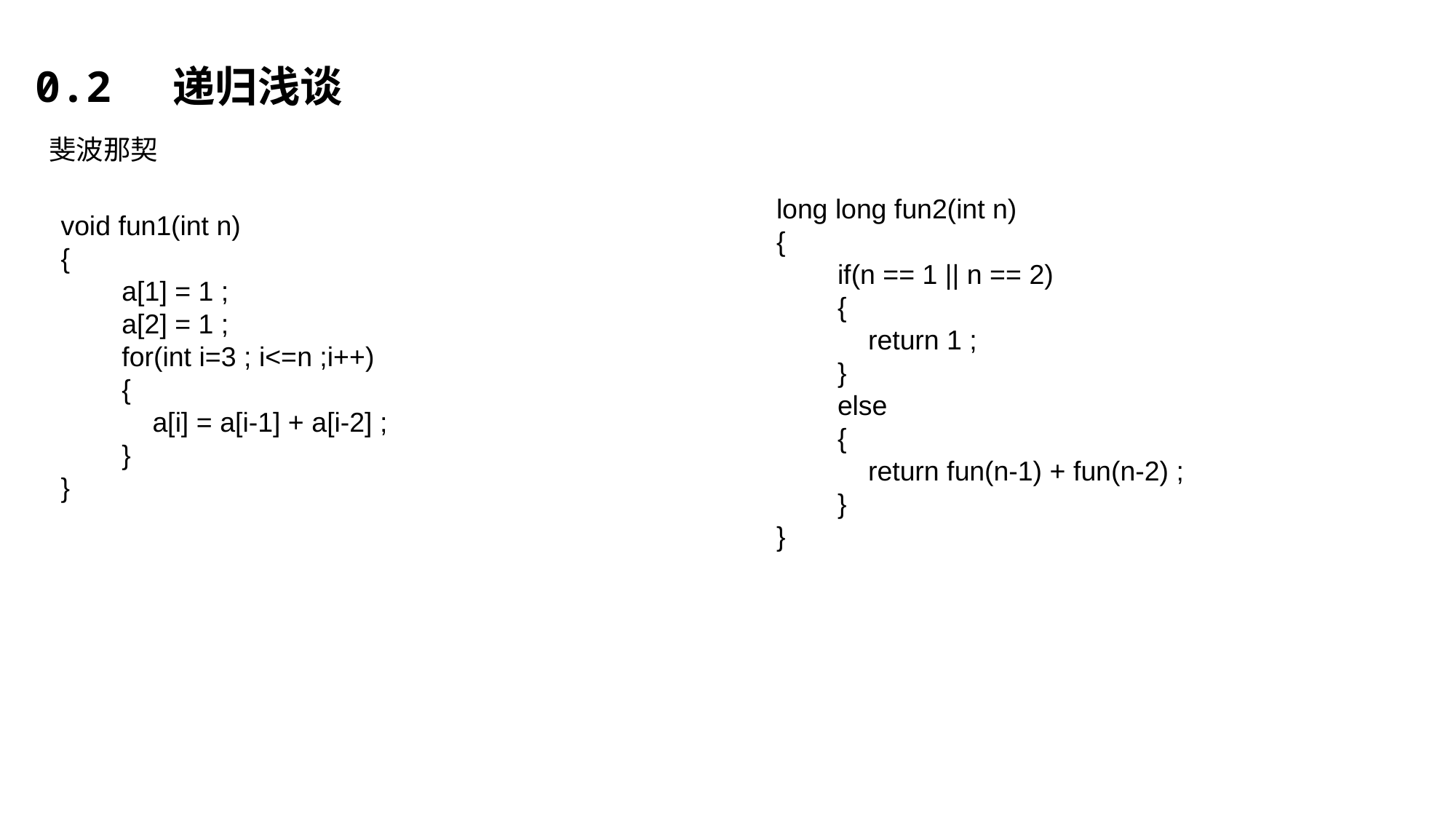

0.2  递归浅谈
斐波那契
long long fun2(int n)
{
        if(n == 1 || n == 2)
        {
            return 1 ;
        }
        else
        {
            return fun(n-1) + fun(n-2) ;
        }
}
void fun1(int n)
{
        a[1] = 1 ;
        a[2] = 1 ;
        for(int i=3 ; i<=n ;i++)
        {
            a[i] = a[i-1] + a[i-2] ;
        }
}